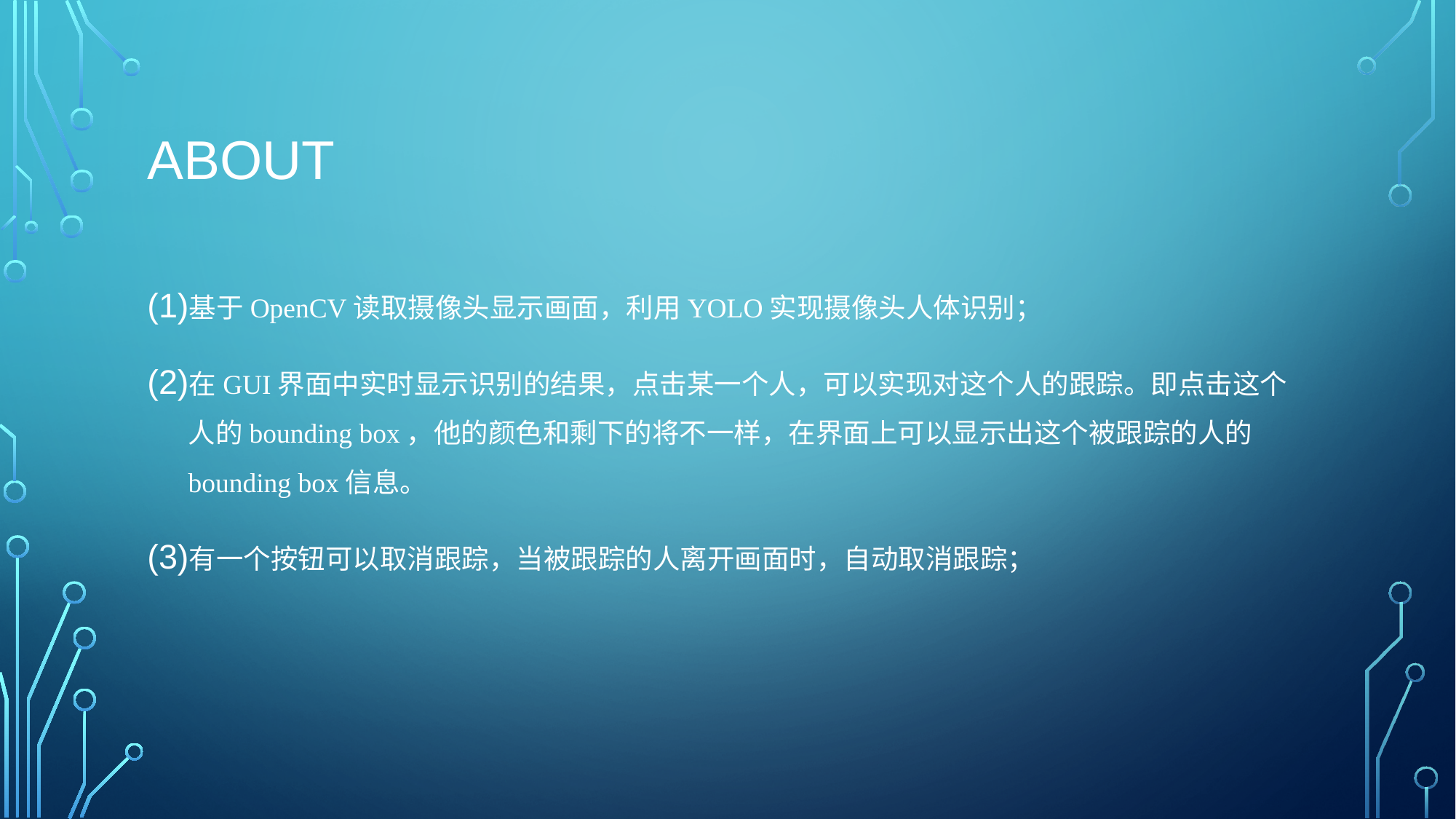

# ABOUT
基于OpenCV读取摄像头显示画面，利用YOLO实现摄像头人体识别；
在GUI界面中实时显示识别的结果，点击某一个人，可以实现对这个人的跟踪。即点击这个人的bounding box，他的颜色和剩下的将不一样，在界面上可以显示出这个被跟踪的人的bounding box信息。
有一个按钮可以取消跟踪，当被跟踪的人离开画面时，自动取消跟踪；